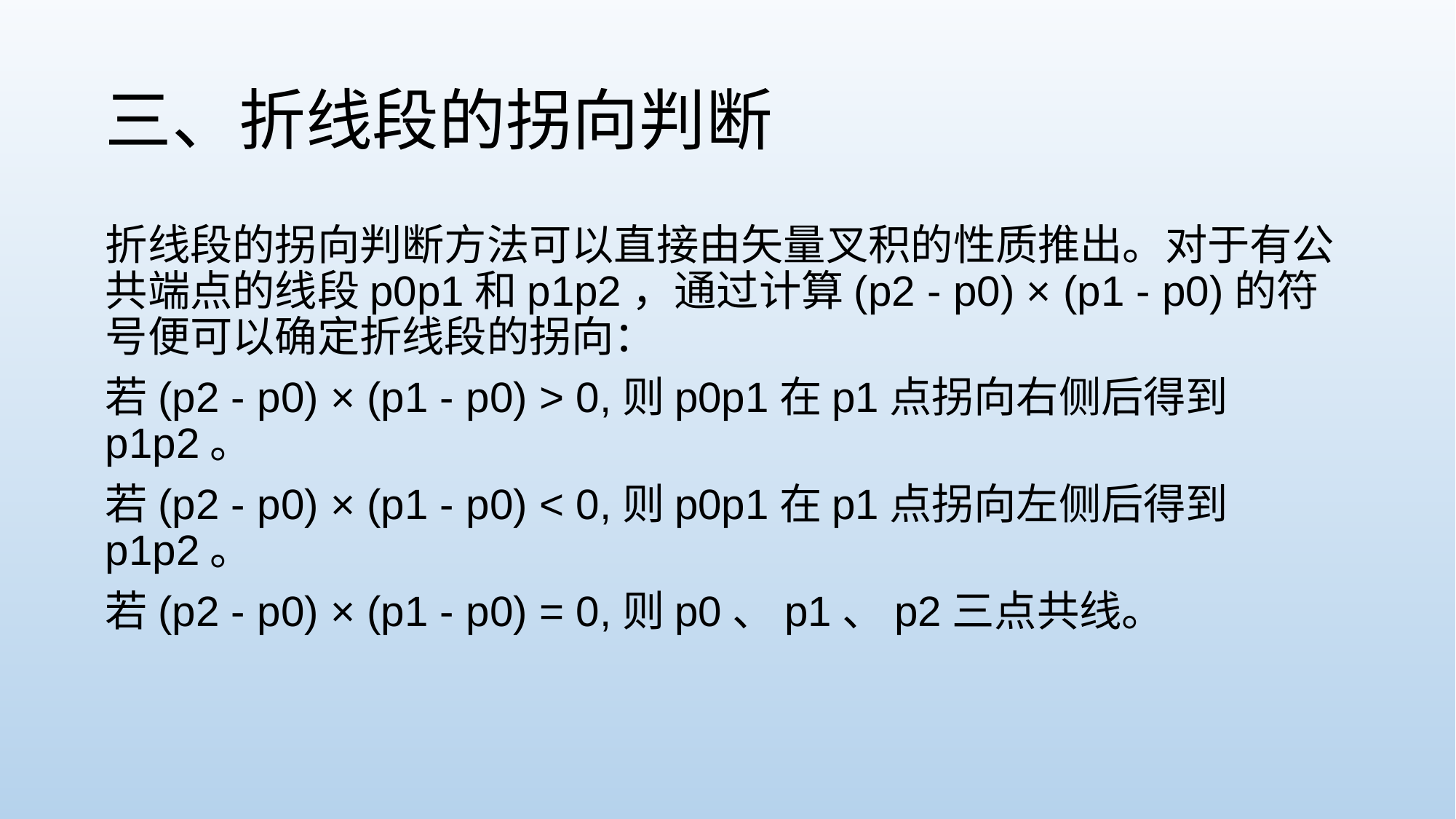

# 三、折线段的拐向判断
折线段的拐向判断方法可以直接由矢量叉积的性质推出。对于有公共端点的线段p0p1和p1p2，通过计算(p2 - p0) × (p1 - p0)的符号便可以确定折线段的拐向：
若(p2 - p0) × (p1 - p0) > 0,则p0p1在p1点拐向右侧后得到p1p2。
若(p2 - p0) × (p1 - p0) < 0,则p0p1在p1点拐向左侧后得到p1p2。
若(p2 - p0) × (p1 - p0) = 0,则p0、p1、p2三点共线。